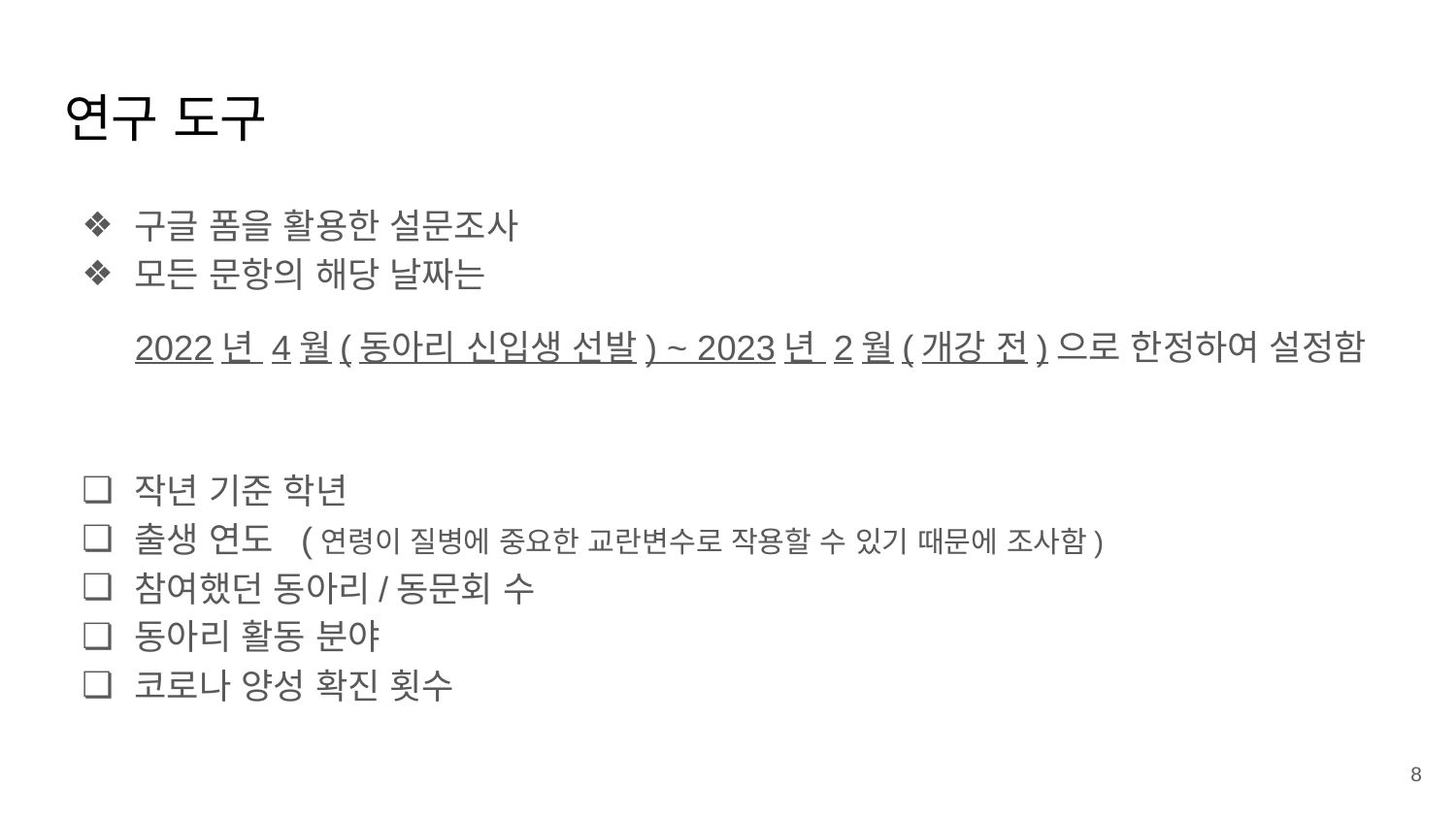

# 연구 도구
구글 폼을 활용한 설문조사
모든 문항의 해당 날짜는
2022년 4월(동아리 신입생 선발) ~ 2023년 2월(개강 전)으로 한정하여 설정함

작년 기준 학년
출생 연도  (연령이 질병에 중요한 교란변수로 작용할 수 있기 때문에 조사함)
참여했던 동아리/동문회 수
동아리 활동 분야
코로나 양성 확진 횟수
8